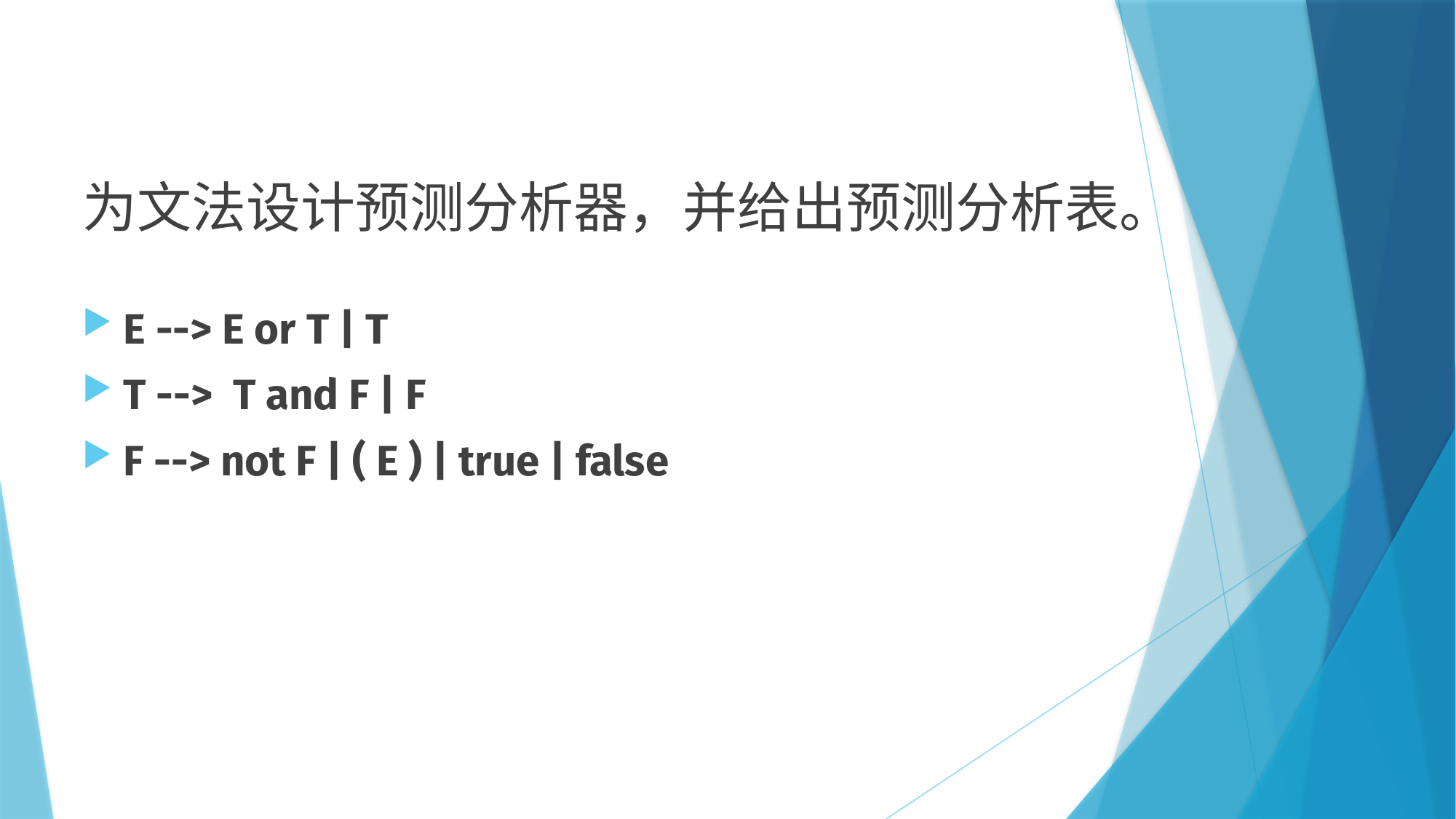

为文法设计预测分析器，并给出预测分析表。

E --> E or T | T
T -->  T and F | F
F --> not F | ( E ) | true | false